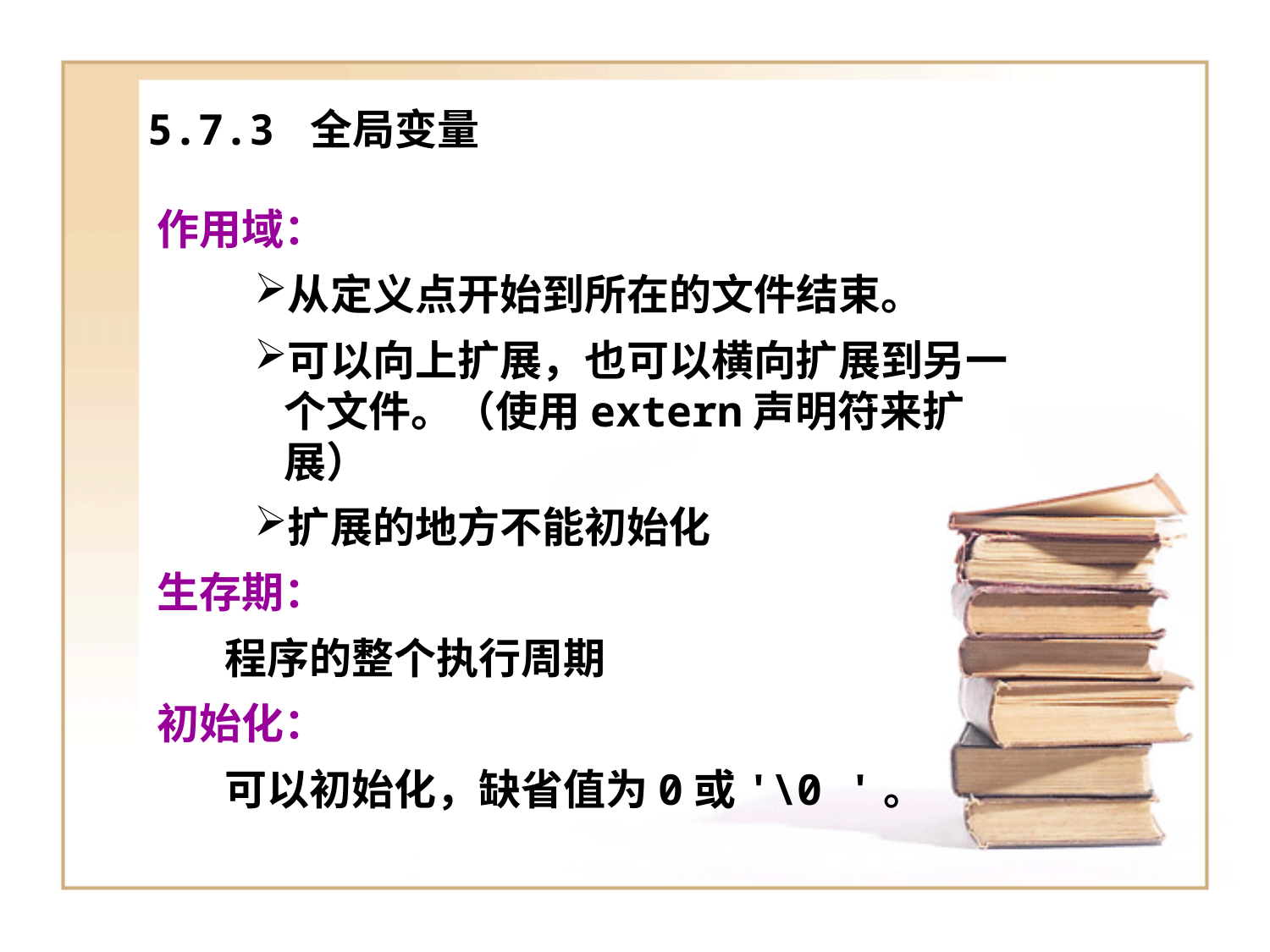

# 5.7.3 全局变量
作用域：
从定义点开始到所在的文件结束。
可以向上扩展，也可以横向扩展到另一个文件。（使用extern声明符来扩展）
扩展的地方不能初始化
生存期：
      程序的整个执行周期
初始化：
      可以初始化，缺省值为0或'\0 '。